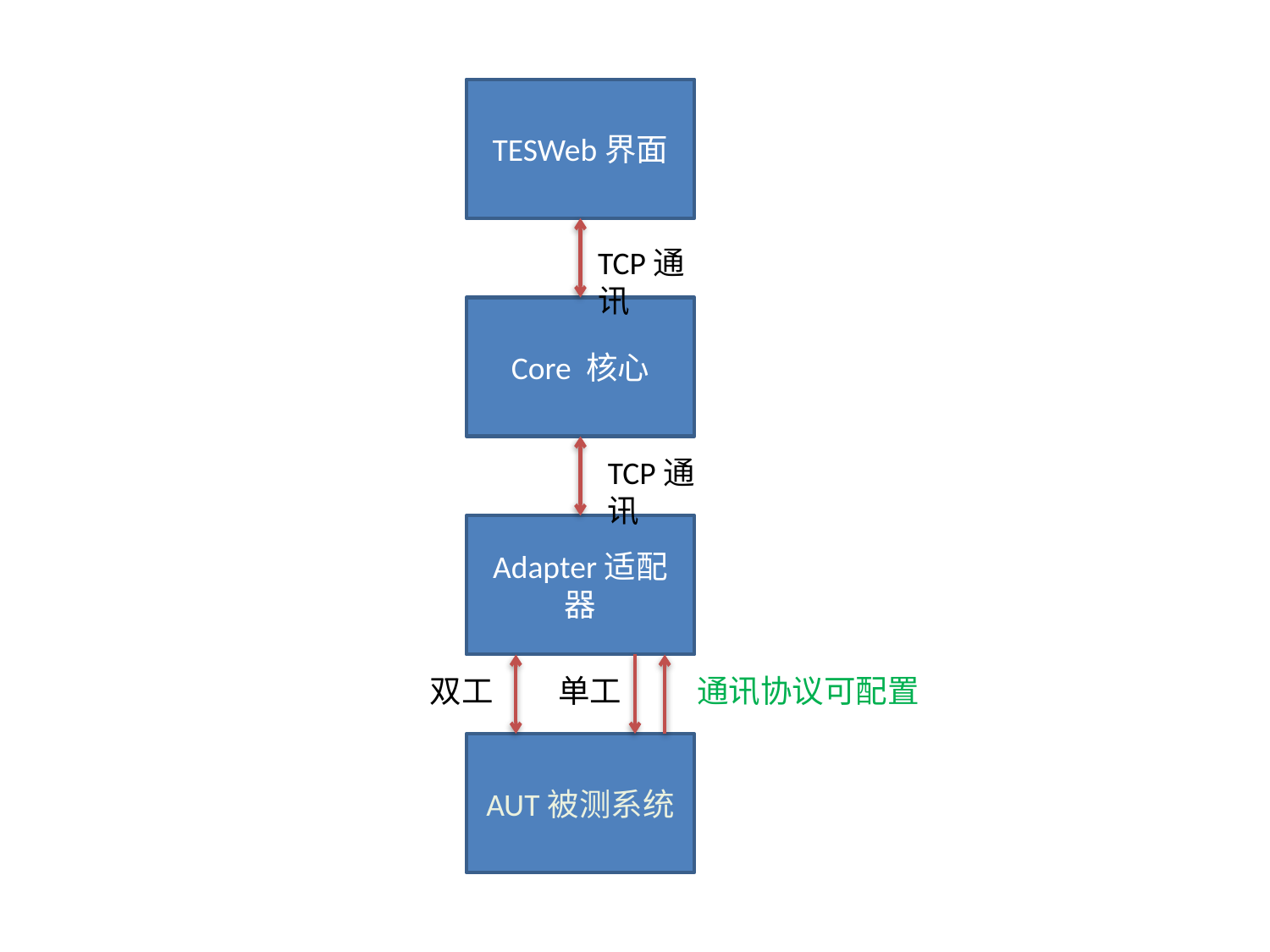

TESWeb界面
TCP通讯
Core 核心
TCP通讯
Adapter适配器
双工
单工
通讯协议可配置
AUT被测系统